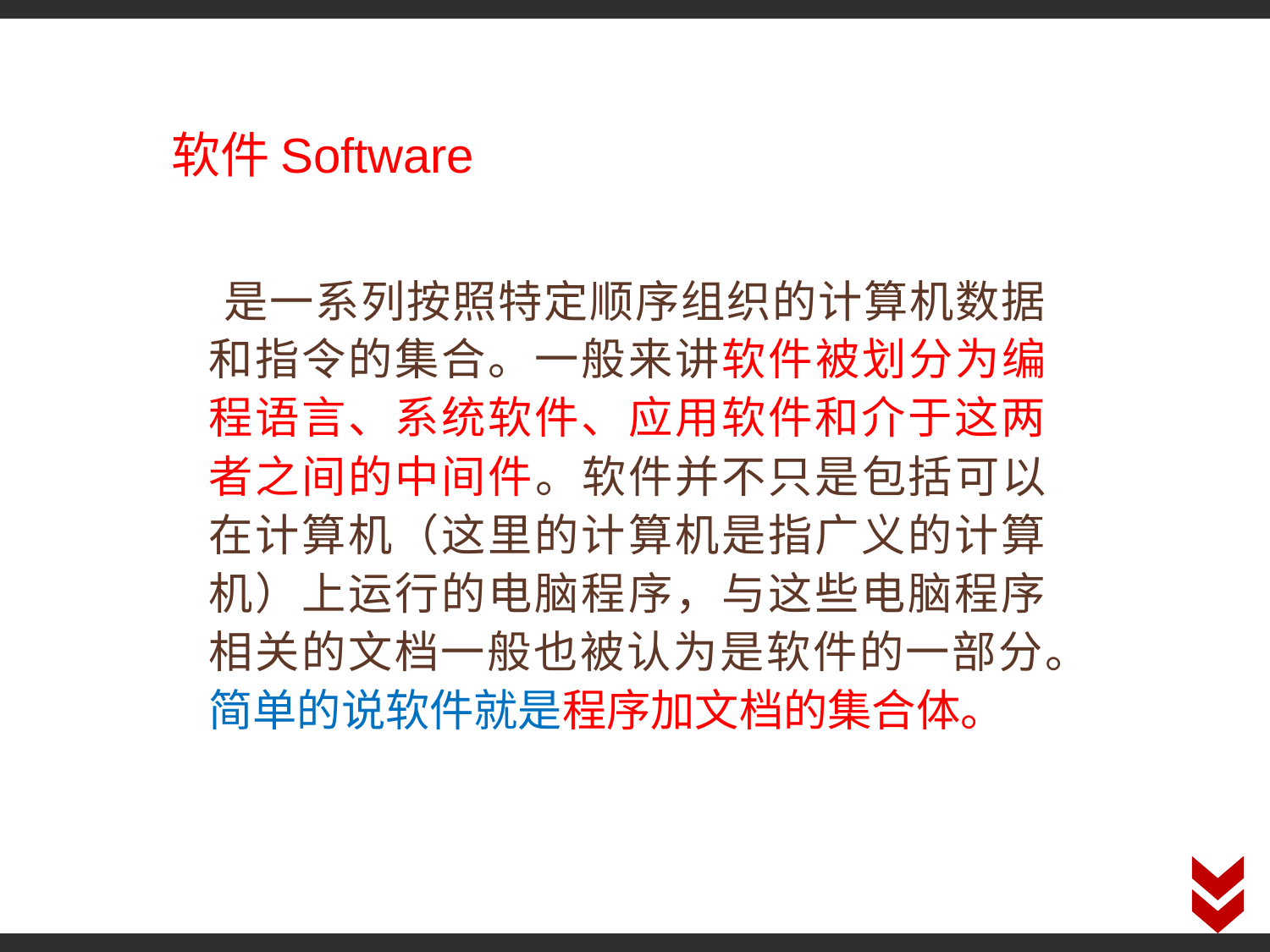

软件Software

    是一系列按照特定顺序组织的计算机数据和指令的集合。一般来讲软件被划分为编程语言、系统软件、应用软件和介于这两者之间的中间件。软件并不只是包括可以在计算机（这里的计算机是指广义的计算机）上运行的电脑程序，与这些电脑程序相关的文档一般也被认为是软件的一部分。简单的说软件就是程序加文档的集合体。